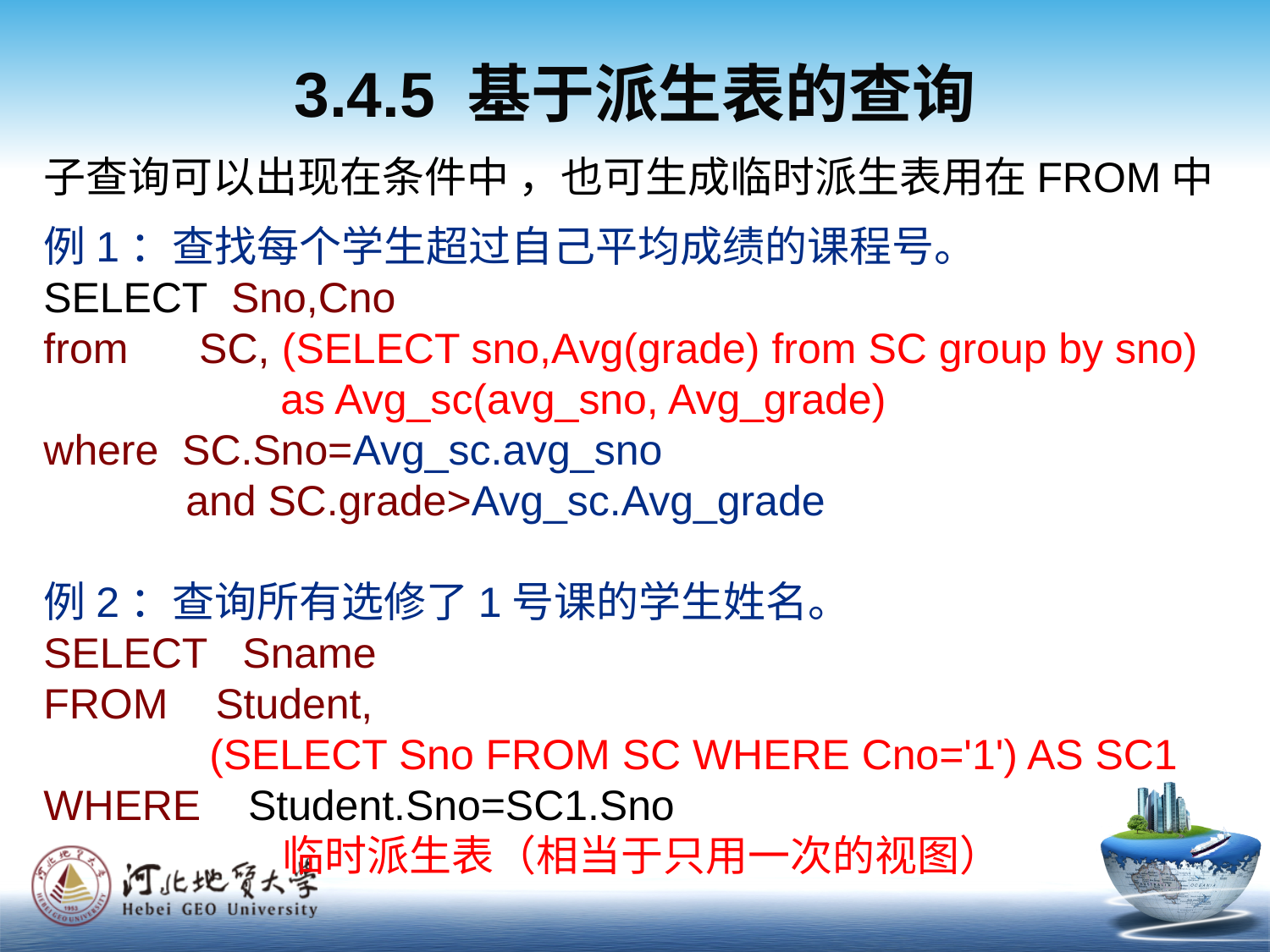

3.4.5 基于派生表的查询
子查询可以出现在条件中 ，也可生成临时派生表用在FROM中
例1：查找每个学生超过自己平均成绩的课程号。
SELECT  Sno,Cno
from      SC, (SELECT sno,Avg(grade) from SC group by sno)
                    as Avg_sc(avg_sno, Avg_grade)
where  SC.Sno=Avg_sc.avg_sno
            and SC.grade>Avg_sc.Avg_grade

例2：查询所有选修了1号课的学生姓名。
SELECT   Sname
FROM    Student,
              (SELECT Sno FROM SC WHERE Cno='1') AS SC1
WHERE    Student.Sno=SC1.Sno
                        临时派生表（相当于只用一次的视图）